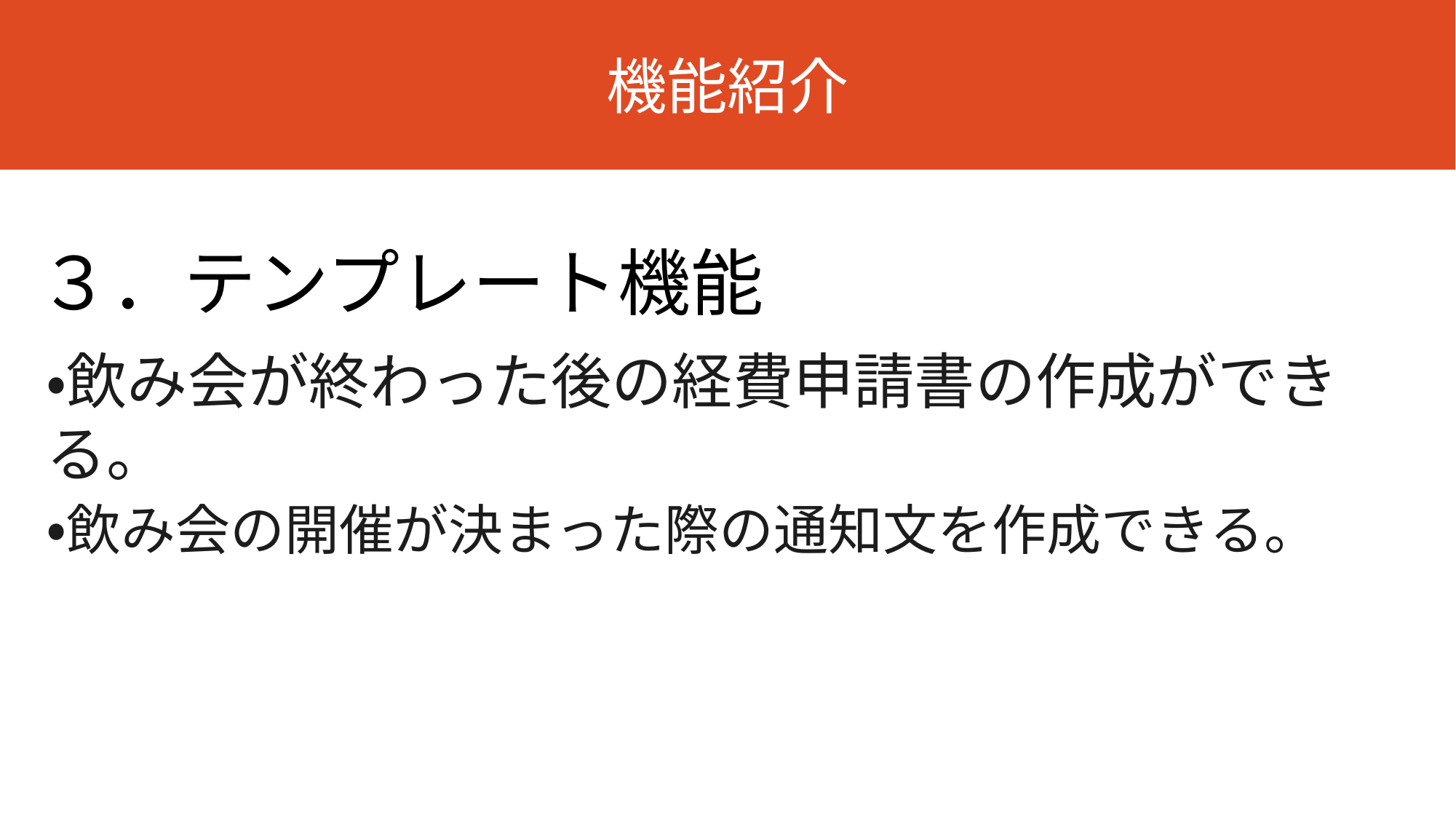

機能紹介
３．テンプレート機能

・飲み会が終わった後の経費申請書の作成ができる。
・飲み会の開催が決まった際の通知文を作成できる。